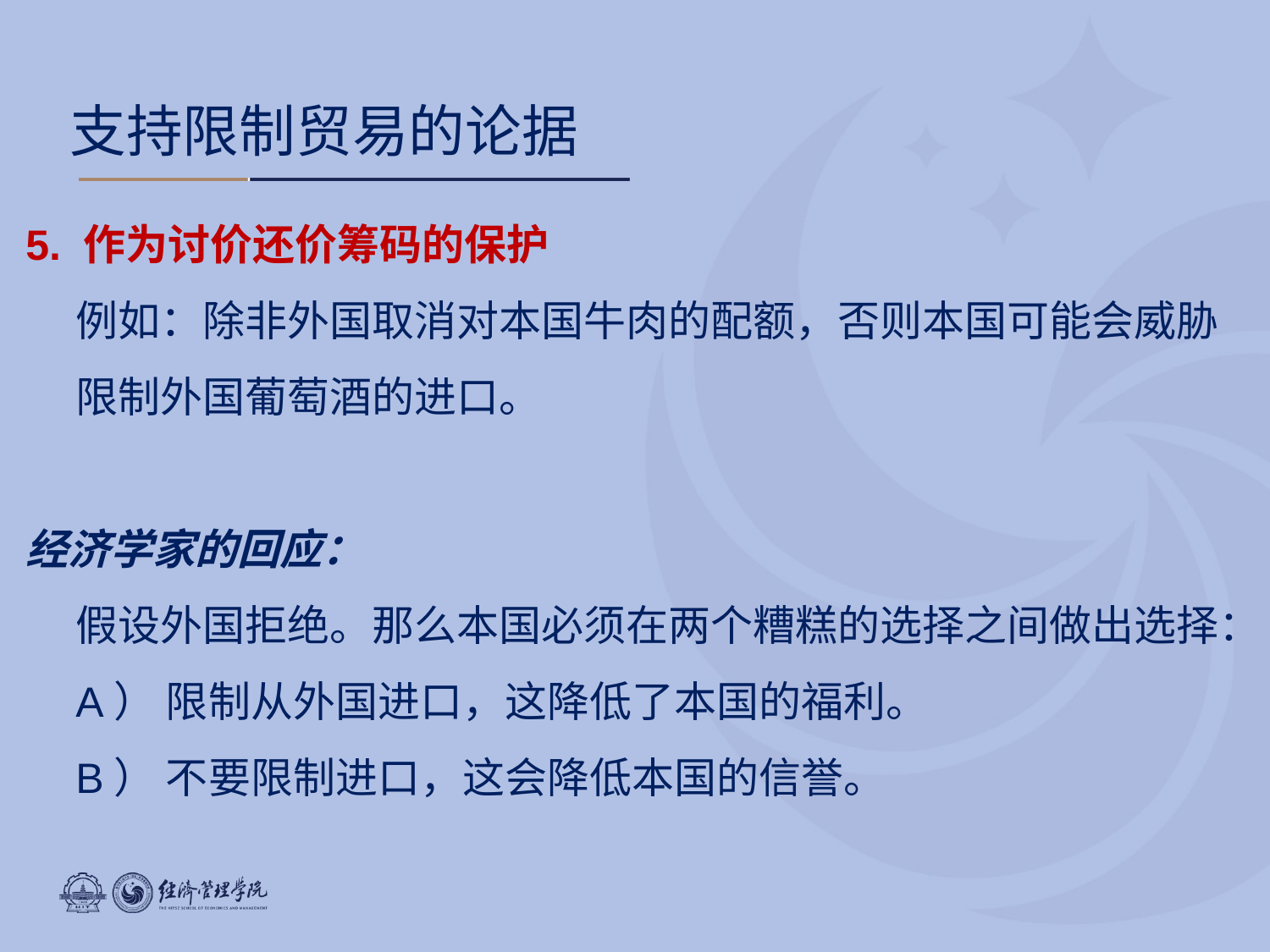

支持限制贸易的论据
5. 作为讨价还价筹码的保护
例如：除非外国取消对本国牛肉的配额，否则本国可能会威胁限制外国葡萄酒的进口。

经济学家的回应：
假设外国拒绝。那么本国必须在两个糟糕的选择之间做出选择：
A） 限制从外国进口，这降低了本国的福利。
B） 不要限制进口，这会降低本国的信誉。